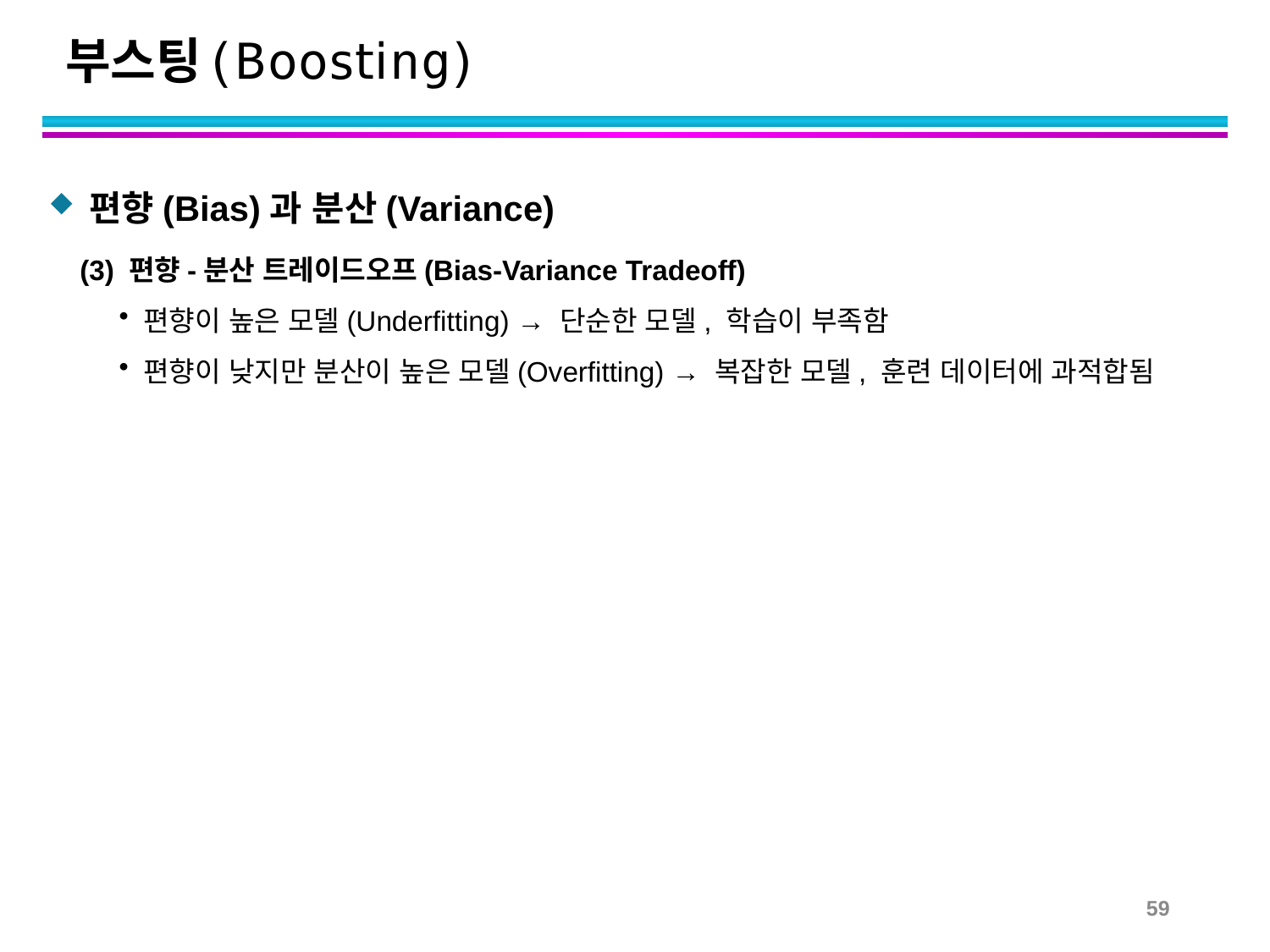

# 부스팅(Boosting)
편향(Bias)과 분산(Variance)
    (3) 편향-분산 트레이드오프(Bias-Variance Tradeoff)
 편향이 높은 모델(Underfitting) → 단순한 모델, 학습이 부족함
 편향이 낮지만 분산이 높은 모델(Overfitting) → 복잡한 모델, 훈련 데이터에 과적합됨

59